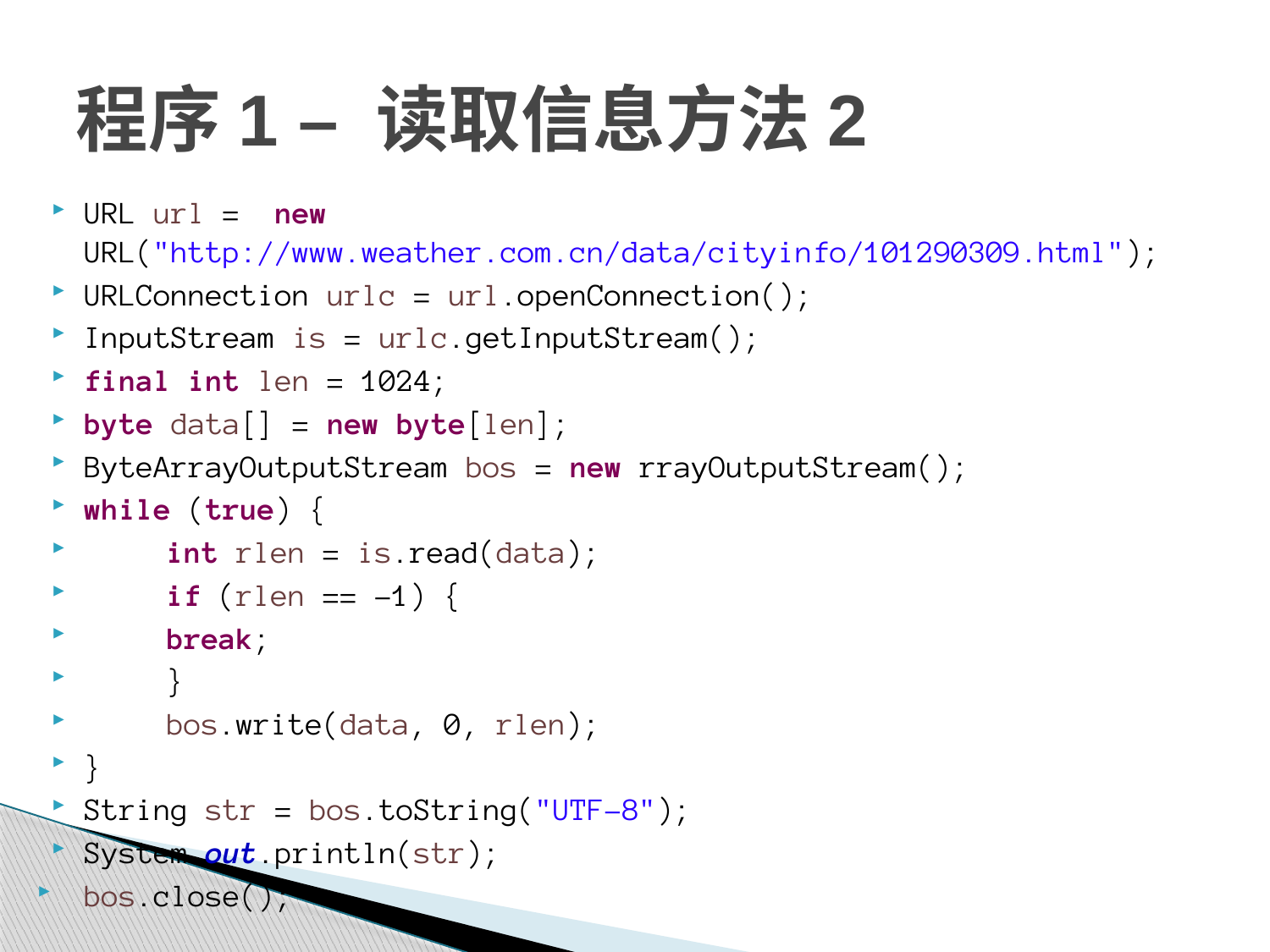

# 程序1 – 读取信息方法2
URL url =  new URL("http://www.weather.com.cn/data/cityinfo/101290309.html");
URLConnection urlc = url.openConnection();
InputStream is = urlc.getInputStream();
final int len = 1024;
byte data[] = new byte[len];
ByteArrayOutputStream bos = new rrayOutputStream();
while (true) {
	int rlen = is.read(data);
	if (rlen == -1) {
		break;
	}
	bos.write(data, 0, rlen);
}
String str = bos.toString("UTF-8");
System.out.println(str);
bos.close();